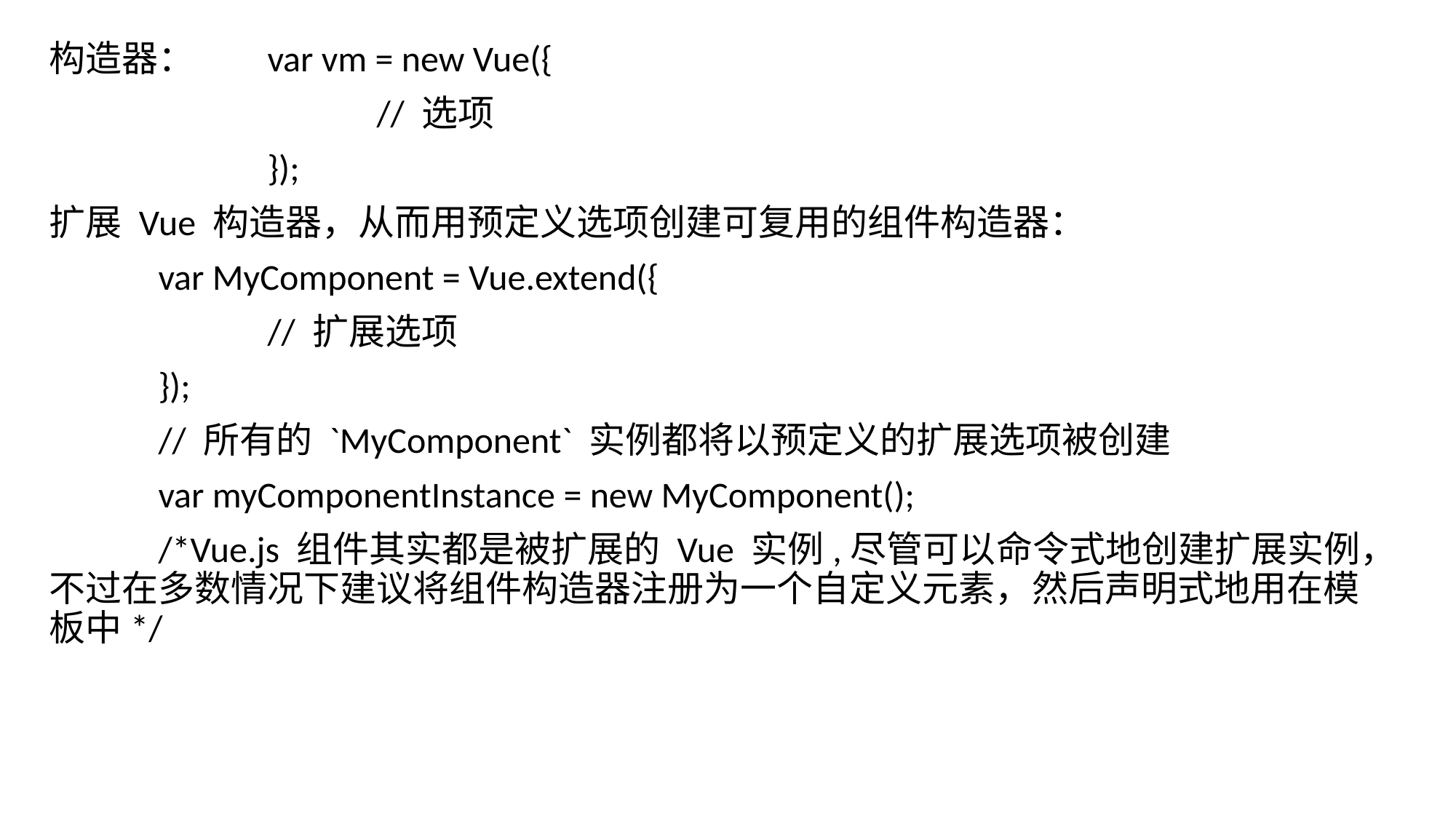

构造器：	var vm = new Vue({
			// 选项
		});
扩展 Vue 构造器，从而用预定义选项创建可复用的组件构造器：
	var MyComponent = Vue.extend({
  		// 扩展选项
	});
	// 所有的 `MyComponent` 实例都将以预定义的扩展选项被创建
	var myComponentInstance = new MyComponent();
	/*Vue.js 组件其实都是被扩展的 Vue 实例,尽管可以命令式地创建扩展实例，不过在多数情况下建议将组件构造器注册为一个自定义元素，然后声明式地用在模板中*/